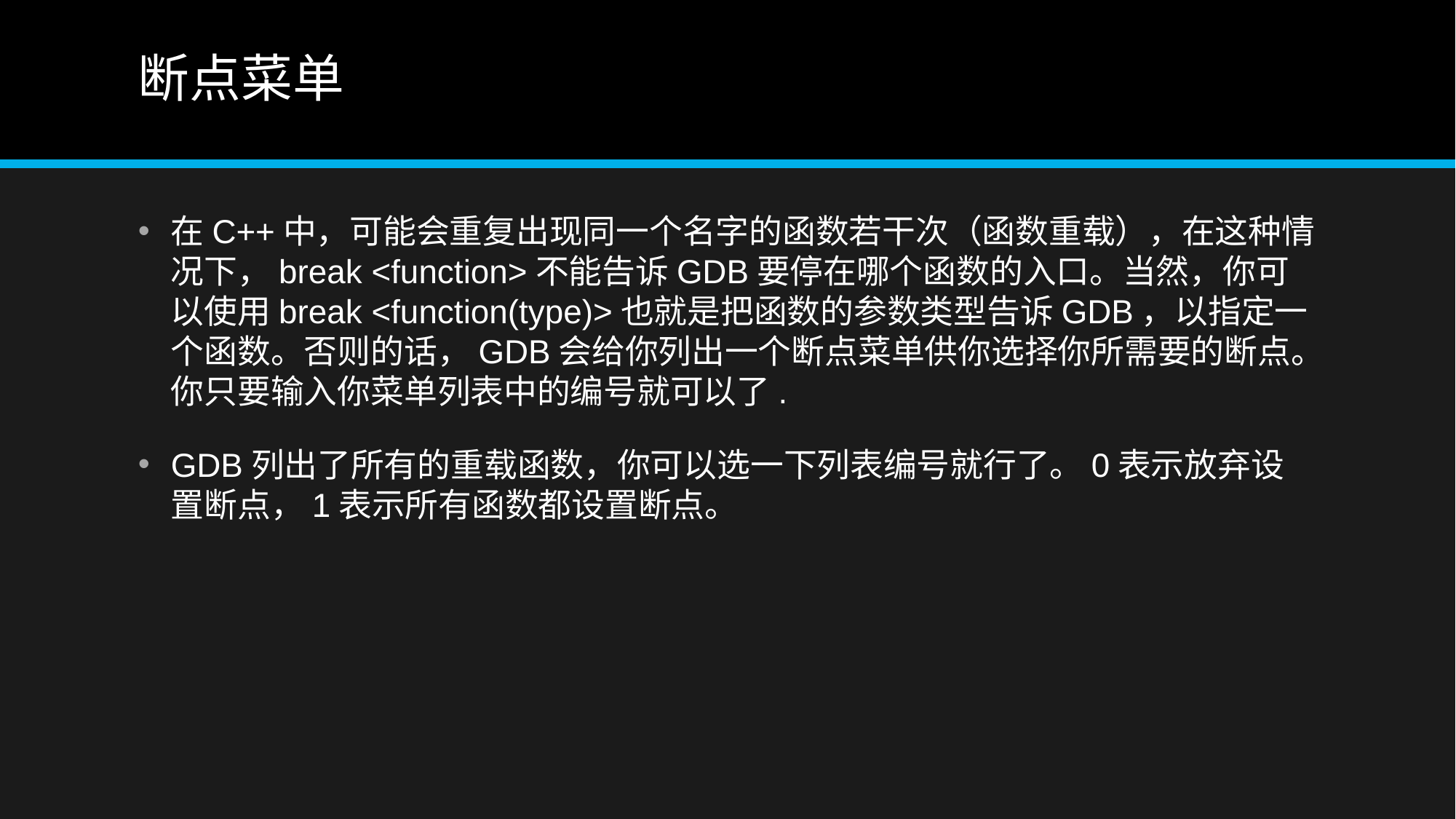

# 断点菜单
在C++中，可能会重复出现同一个名字的函数若干次（函数重载），在这种情况下，break <function>不能告诉GDB要停在哪个函数的入口。当然，你可以使用break <function(type)>也就是把函数的参数类型告诉GDB，以指定一个函数。否则的话，GDB会给你列出一个断点菜单供你选择你所需要的断点。你只要输入你菜单列表中的编号就可以了.
GDB列出了所有的重载函数，你可以选一下列表编号就行了。0表示放弃设置断点，1表示所有函数都设置断点。